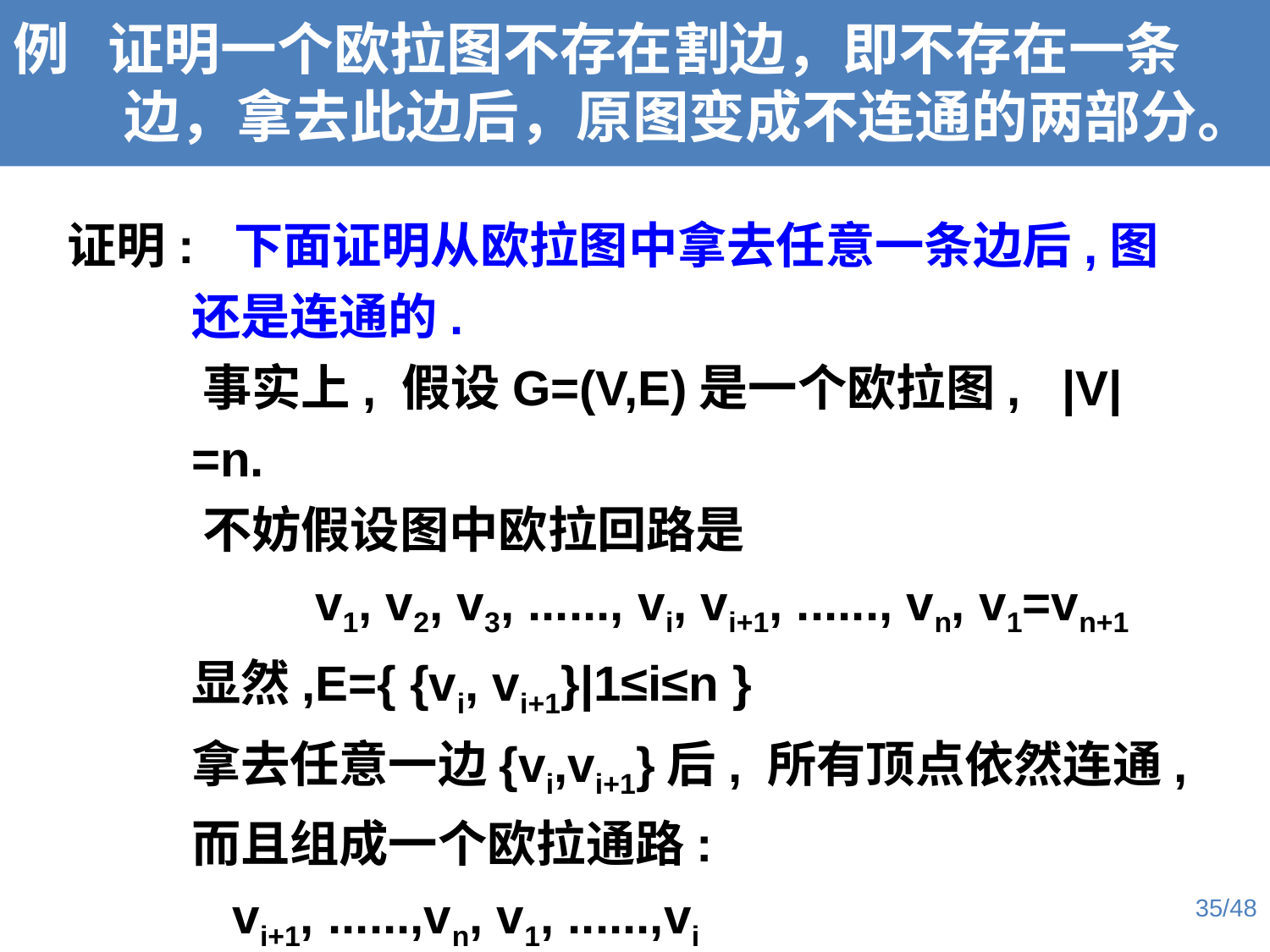

例   证明一个欧拉图不存在割边，即不存在一条边，拿去此边后，原图变成不连通的两部分。
证明:  下面证明从欧拉图中拿去任意一条边后,图还是连通的.
           事实上, 假设G=(V,E)是一个欧拉图,   |V|=n.
           不妨假设图中欧拉回路是
                  v1, v2, v3, ......, vi, vi+1, ......, vn, v1=vn+1
	显然,E={ {vi, vi+1}|1≤i≤n }
	拿去任意一边{vi,vi+1}后, 所有顶点依然连通,而且组成一个欧拉通路:
            vi+1, ......,vn, v1, ......,vi

35/48